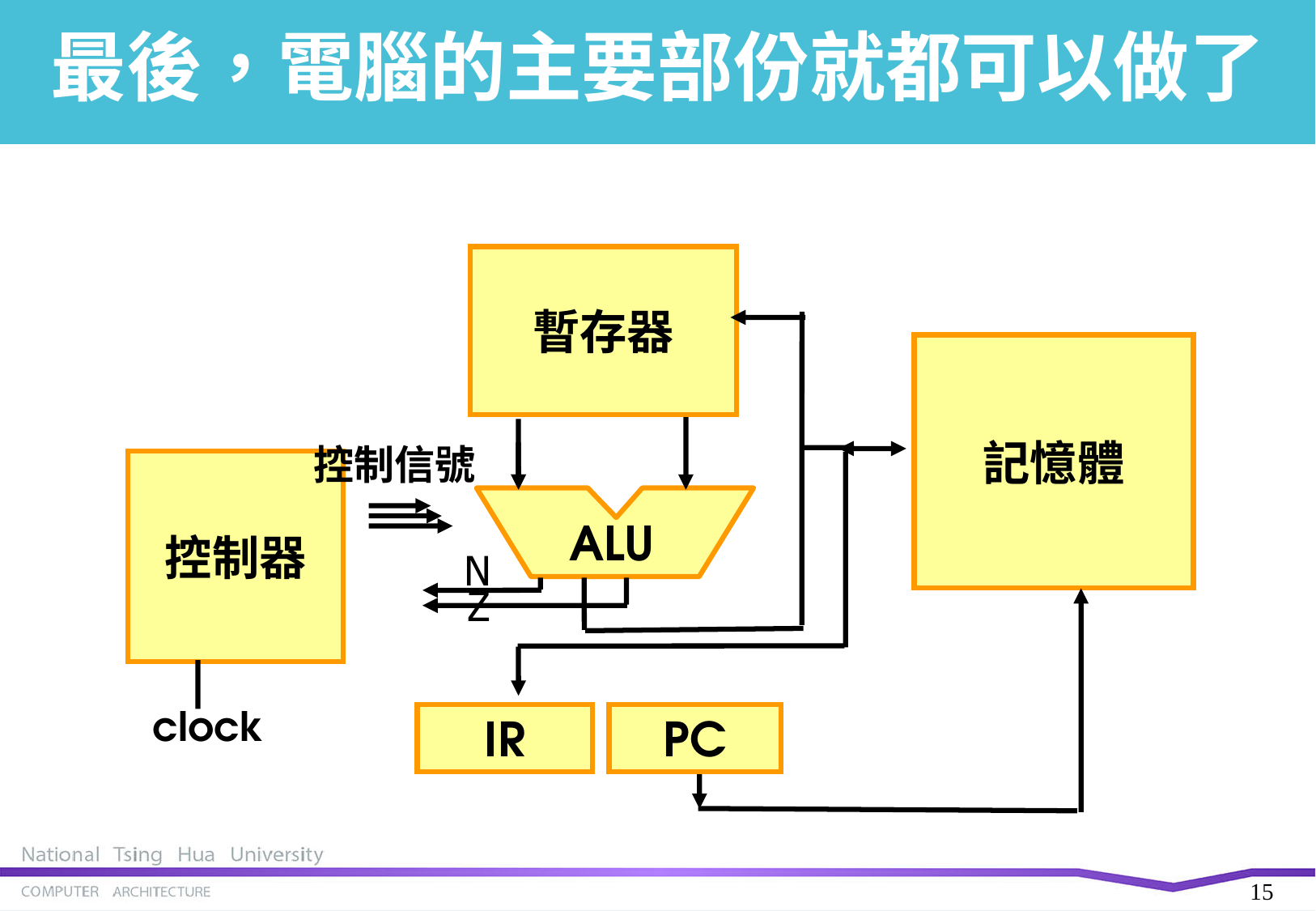

# 最後，電腦的主要部份就都可以做了
暫存器

記憶體

控制信號
控制器

ALU

N

Z

IR
PC
clock

15